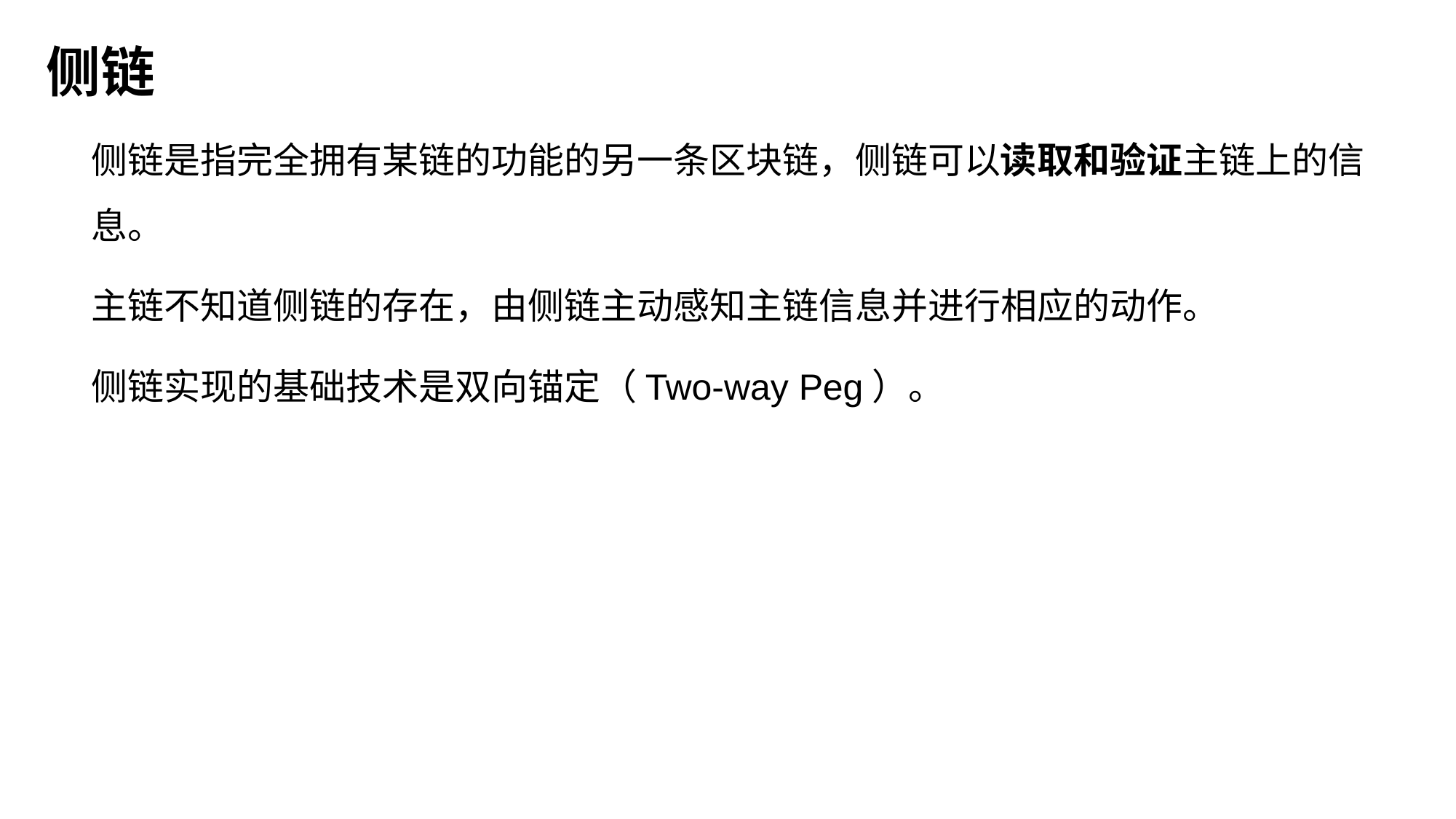

# 侧链
侧链是指完全拥有某链的功能的另一条区块链，侧链可以读取和验证主链上的信息。
主链不知道侧链的存在，由侧链主动感知主链信息并进行相应的动作。
侧链实现的基础技术是双向锚定（Two-way Peg）。